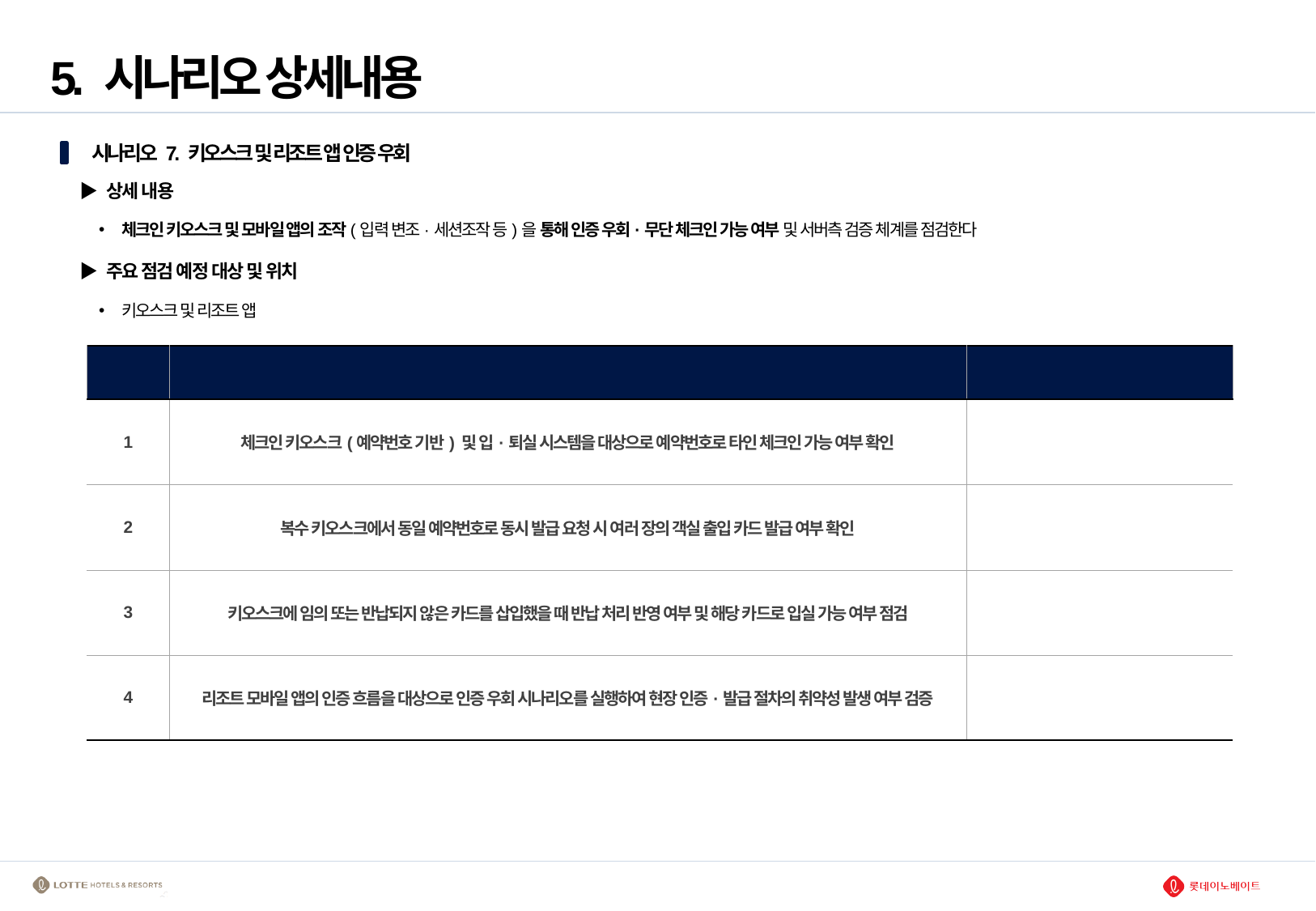

# 5. 시나리오 상세내용
 시나리오 7. 키오스크 및 리조트 앱 인증 우회

▶ 상세 내용
체크인 키오스크 및 모바일 앱의 조작(입력 변조·세션조작 등)을 통해 인증 우회·무단 체크인 가능 여부 및 서버측 검증 체계를 점검한다
▶ 주요 점검 예정 대상 및 위치
키오스크 및 리조트 앱
| No. | 상세 침투 테스트 항목 | 비고 |
| --- | --- | --- |
| 1 | 체크인 키오스크(예약번호 기반) 및 입·퇴실 시스템을 대상으로 예약번호로 타인 체크인 가능 여부 확인 |  |
| 2 | 복수 키오스크에서 동일 예약번호로 동시 발급 요청 시 여러 장의 객실 출입 카드 발급 여부 확인 |  |
| 3 | 키오스크에 임의 또는 반납되지 않은 카드를 삽입했을 때 반납 처리 반영 여부 및 해당 카드로 입실 가능 여부 점검 |  |
| 4 | 리조트 모바일 앱의 인증 흐름을 대상으로 인증 우회 시나리오를 실행하여 현장 인증·발급 절차의 취약성 발생 여부 검증 |  |